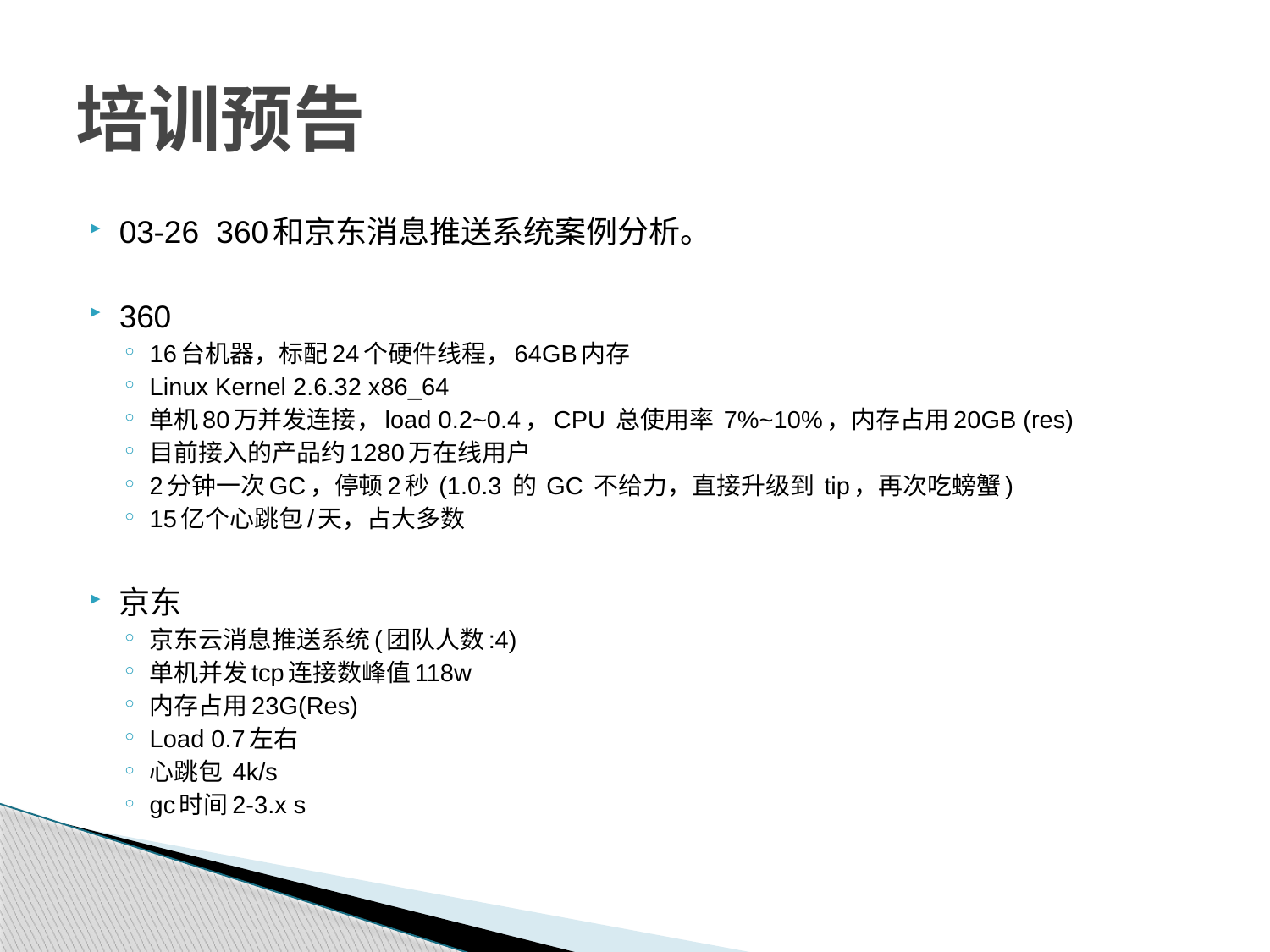

# 培训预告
03-26  360和京东消息推送系统案例分析。

360
16台机器，标配24个硬件线程，64GB内存
Linux Kernel 2.6.32 x86_64
单机80万并发连接，load 0.2~0.4，CPU 总使用率 7%~10%，内存占用20GB (res)
目前接入的产品约1280万在线用户
2分钟一次GC，停顿2秒 (1.0.3 的 GC 不给力，直接升级到 tip，再次吃螃蟹)
15亿个心跳包/天，占大多数

京东
京东云消息推送系统(团队人数:4)
单机并发tcp连接数峰值118w
内存占用23G(Res)
Load 0.7左右
心跳包 4k/s
gc时间2-3.x s